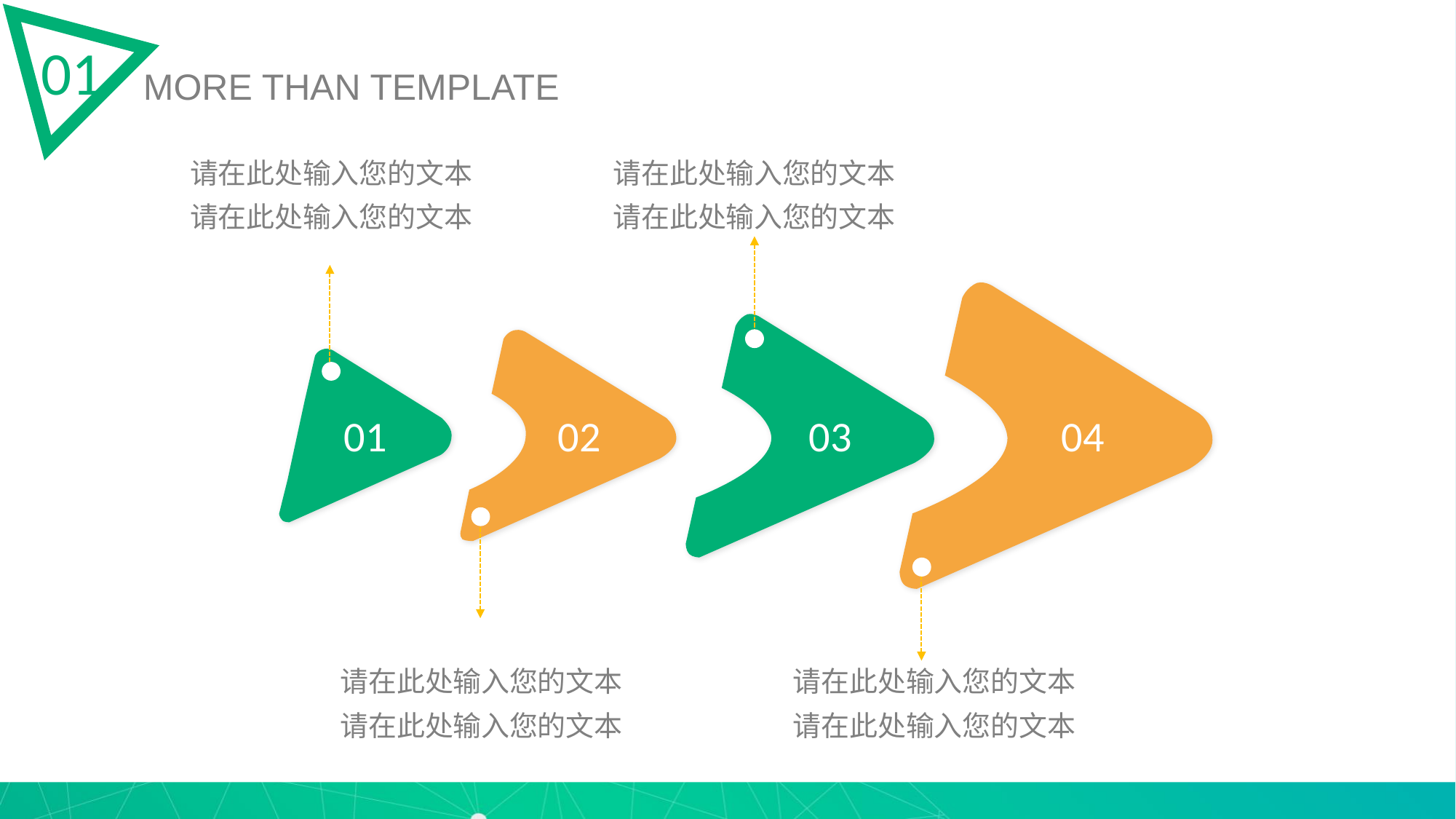

01
MORE THAN TEMPLATE
请在此处输入您的文本
请在此处输入您的文本
请在此处输入您的文本
请在此处输入您的文本
04
03
02

01

请在此处输入您的文本
请在此处输入您的文本
请在此处输入您的文本
请在此处输入您的文本